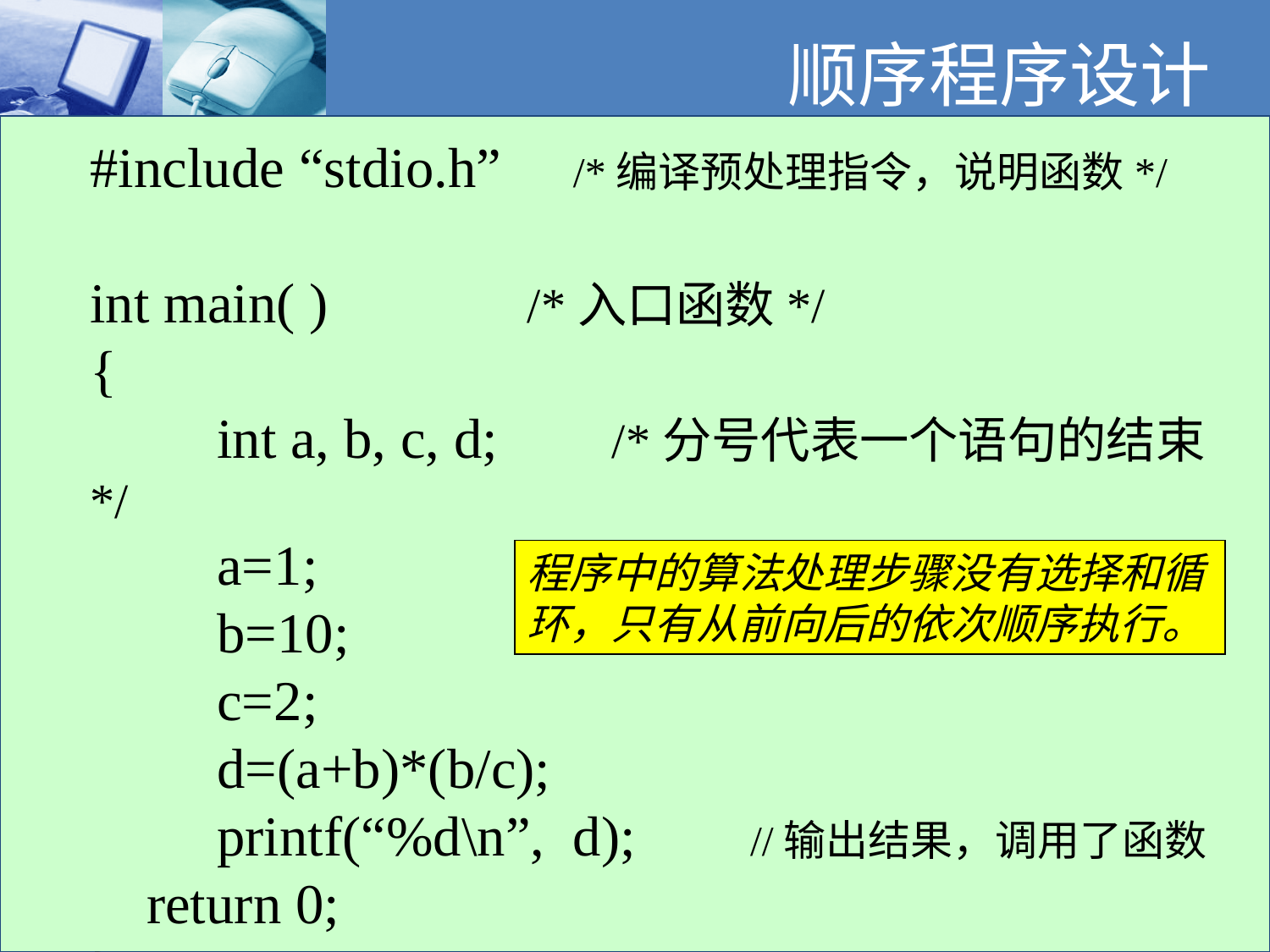

# 顺序程序设计
#include “stdio.h”     /*编译预处理指令，说明函数*/

int main( )              /*入口函数*/
{
	int a, b, c, d;        /*分号代表一个语句的结束*/
	a=1;
	b=10;
	c=2;
	d=(a+b)*(b/c);
	printf(“%d\n”,  d);        //输出结果，调用了函数
    return 0;
}
顺序程序定义：

    程序中的算法处理步骤，没有选择和循环的操作，只有从前向后地依次顺序执行操作。

程序中的算法处理步骤没有选择和循环，只有从前向后的依次顺序执行。